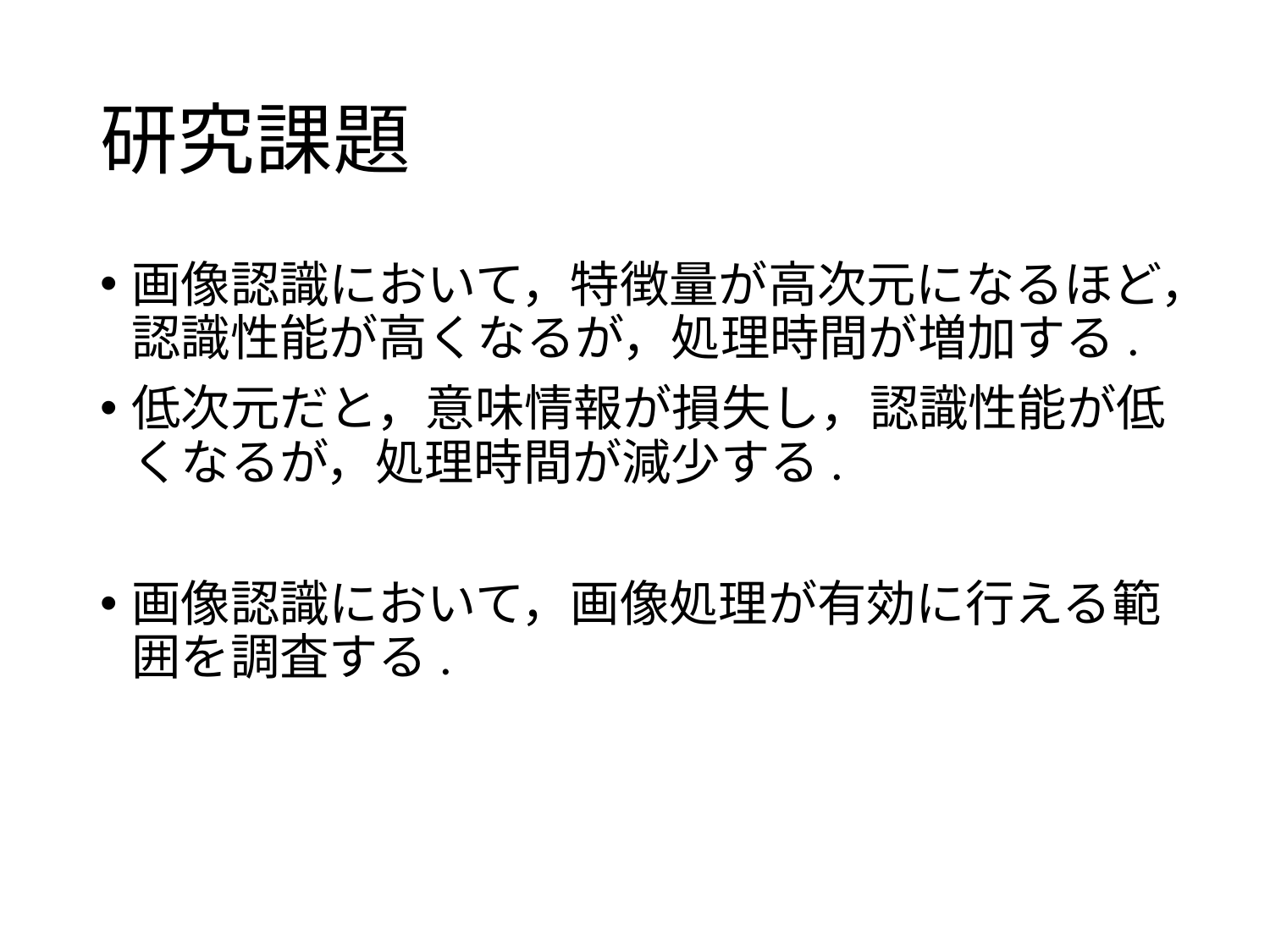

# 研究課題
画像認識において，特徴量が高次元になるほど，認識性能が高くなるが，処理時間が増加する.
低次元だと，意味情報が損失し，認識性能が低くなるが，処理時間が減少する.

画像認識において，画像処理が有効に行える範囲を調査する.